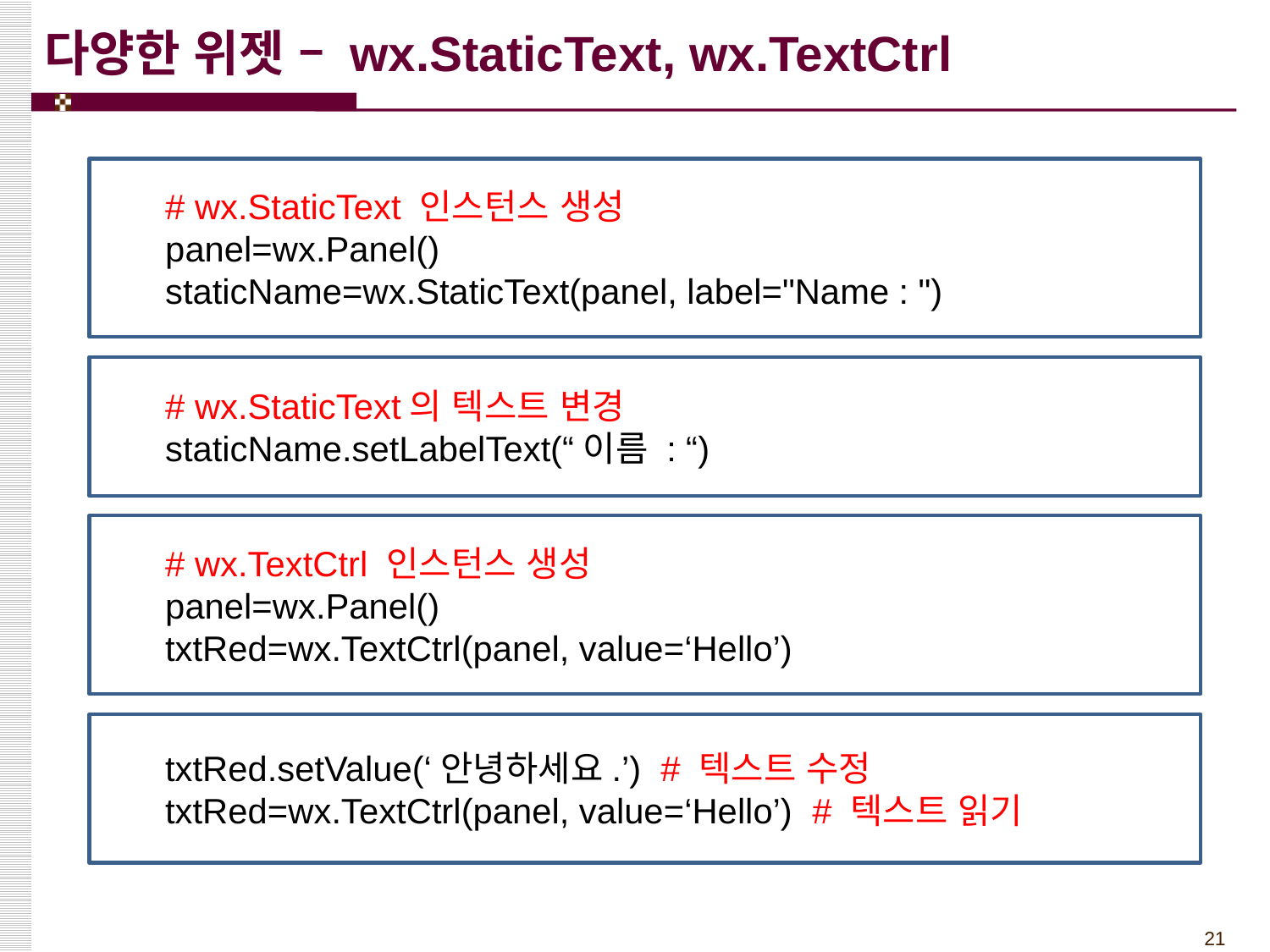

# 다양한 위젯 – wx.StaticText, wx.TextCtrl
# wx.StaticText 인스턴스 생성
panel=wx.Panel()
staticName=wx.StaticText(panel, label="Name : ")
# wx.StaticText의 텍스트 변경
staticName.setLabelText(“이름 : “)
# wx.TextCtrl 인스턴스 생성
panel=wx.Panel()
txtRed=wx.TextCtrl(panel, value=‘Hello’)
txtRed.setValue(‘안녕하세요.’)  # 텍스트 수정
txtRed=wx.TextCtrl(panel, value=‘Hello’)  # 텍스트 읽기